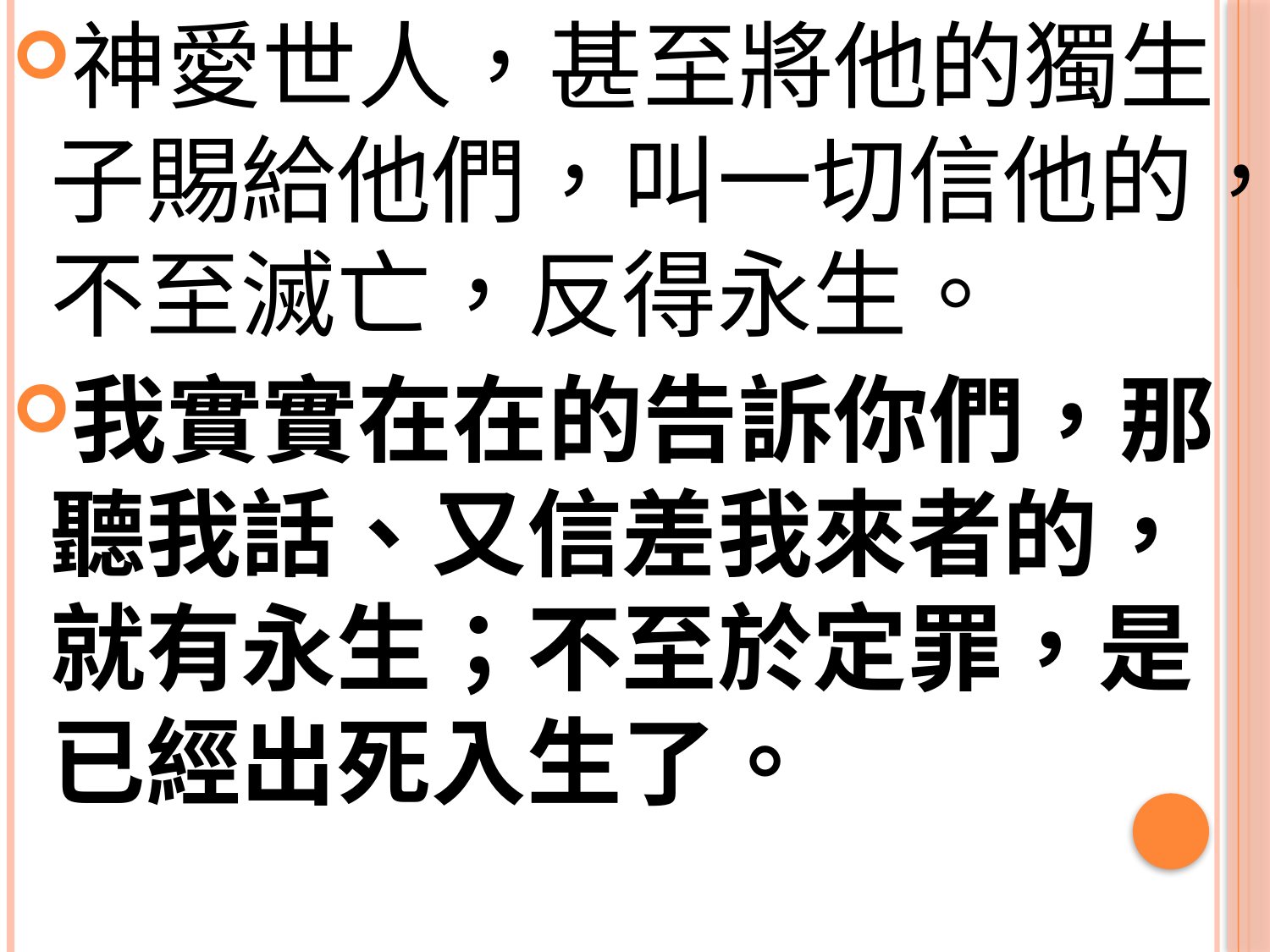

神愛世人，甚至將他的獨生子賜給他們，叫一切信他的，不至滅亡，反得永生。
我實實在在的告訴你們，那聽我話、又信差我來者的，就有永生；不至於定罪，是已經出死入生了。